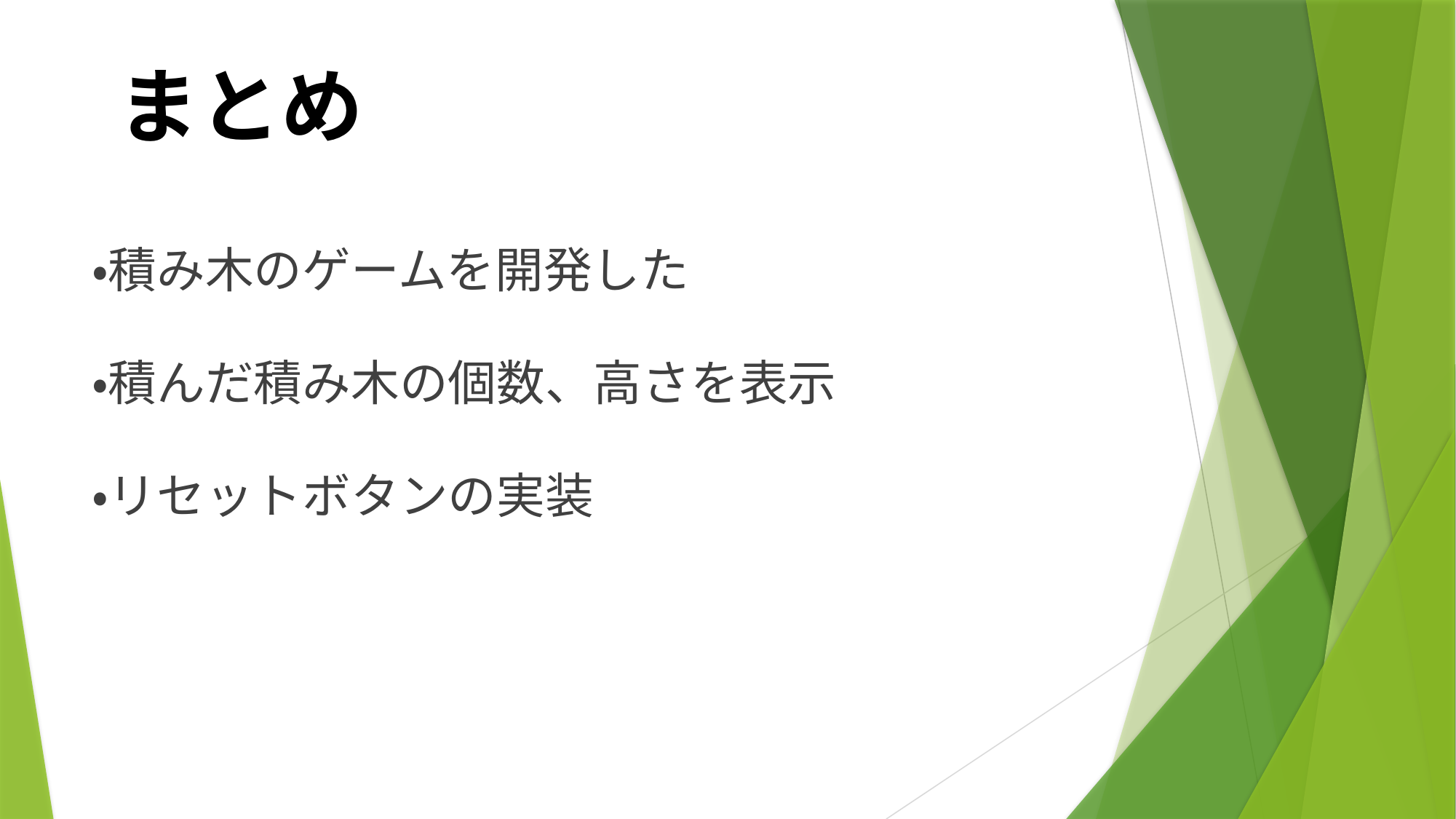

# まとめ
・積み木のゲームを開発した
・積んだ積み木の個数、高さを表示
・リセットボタンの実装